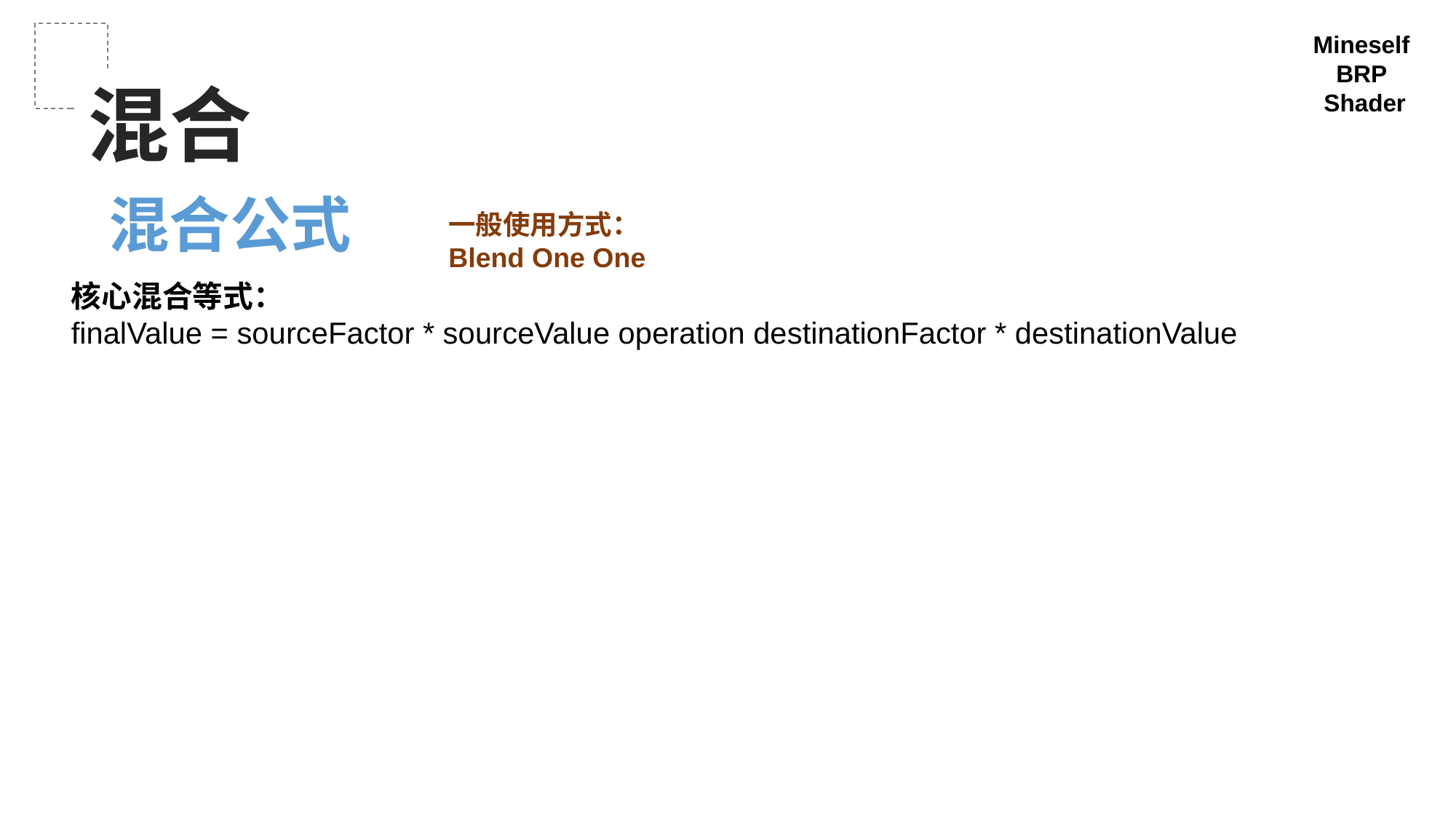

Mineself
BRP
Shader

混合
混合公式
一般使用方式：
Blend One One
核心混合等式：
finalValue = sourceFactor * sourceValue operation destinationFactor * destinationValue